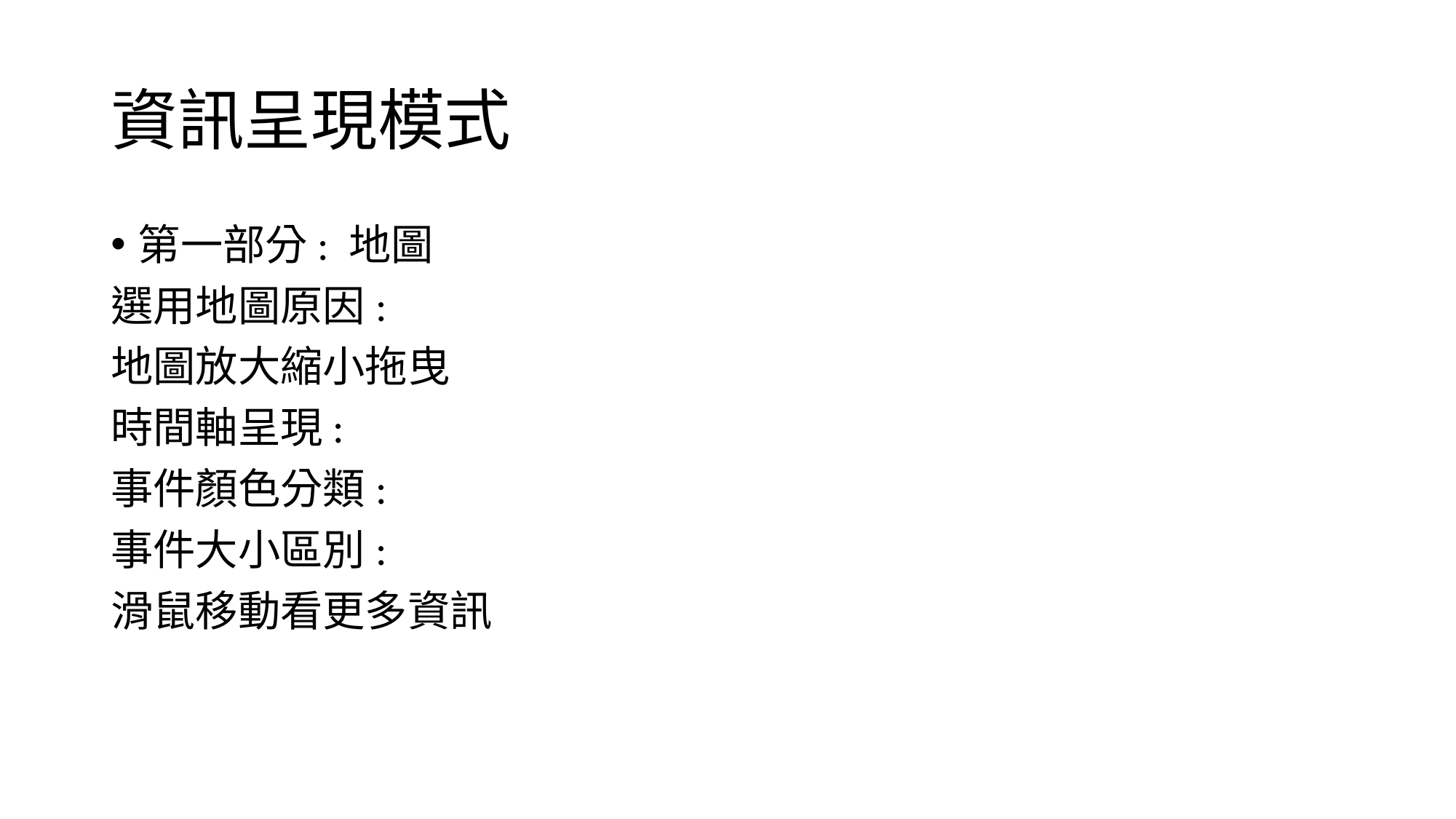

# 資訊呈現模式
第一部分: 地圖
選用地圖原因:
地圖放大縮小拖曳
時間軸呈現:
事件顏色分類:
事件大小區別:
滑鼠移動看更多資訊